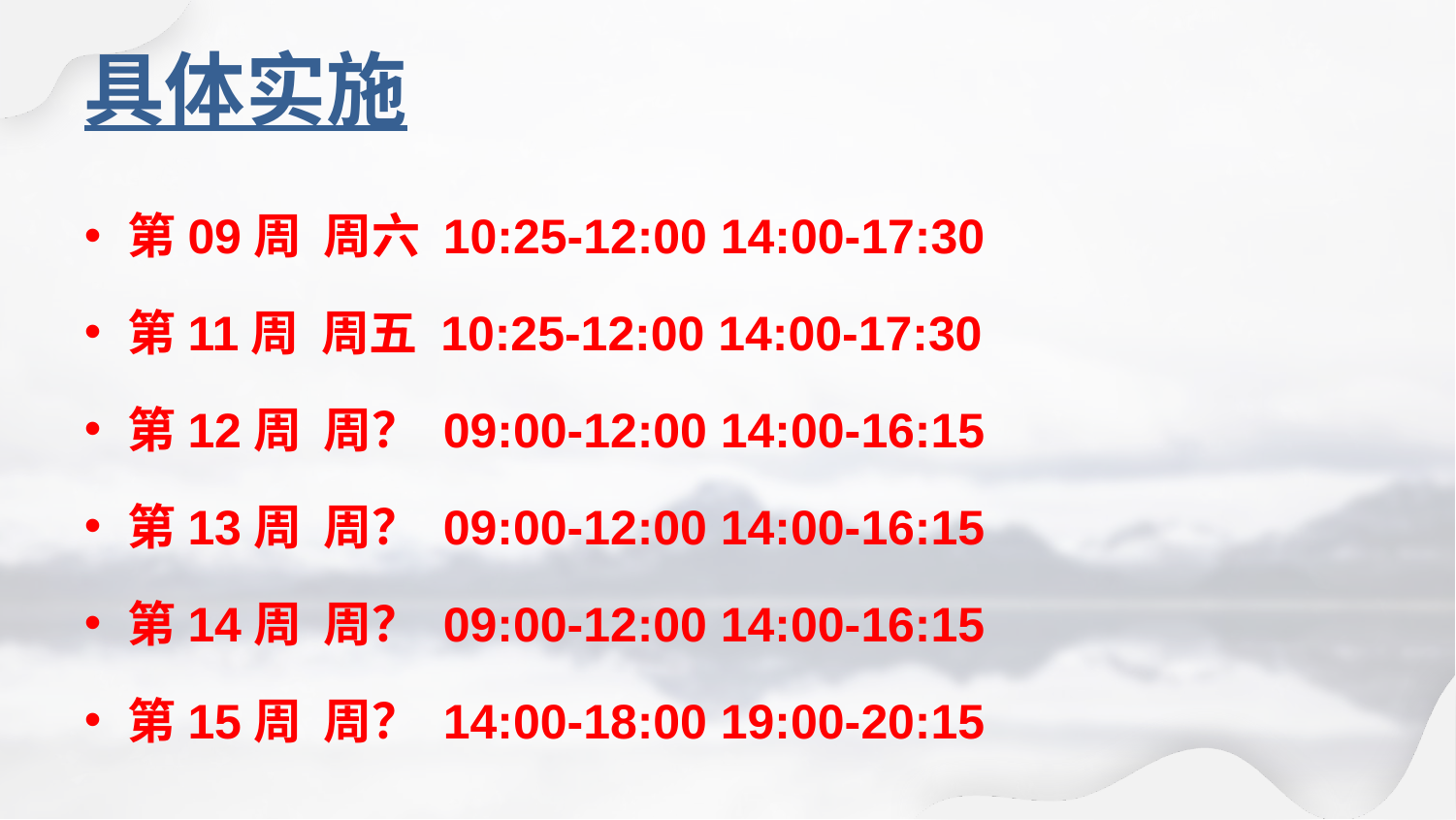

# 具体实施
第09周  周六 10:25-12:00 14:00-17:30
第11周  周五 10:25-12:00 14:00-17:30
第12周  周？ 09:00-12:00 14:00-16:15
第13周  周？ 09:00-12:00 14:00-16:15
第14周  周？ 09:00-12:00 14:00-16:15
第15周  周？ 14:00-18:00 19:00-20:15